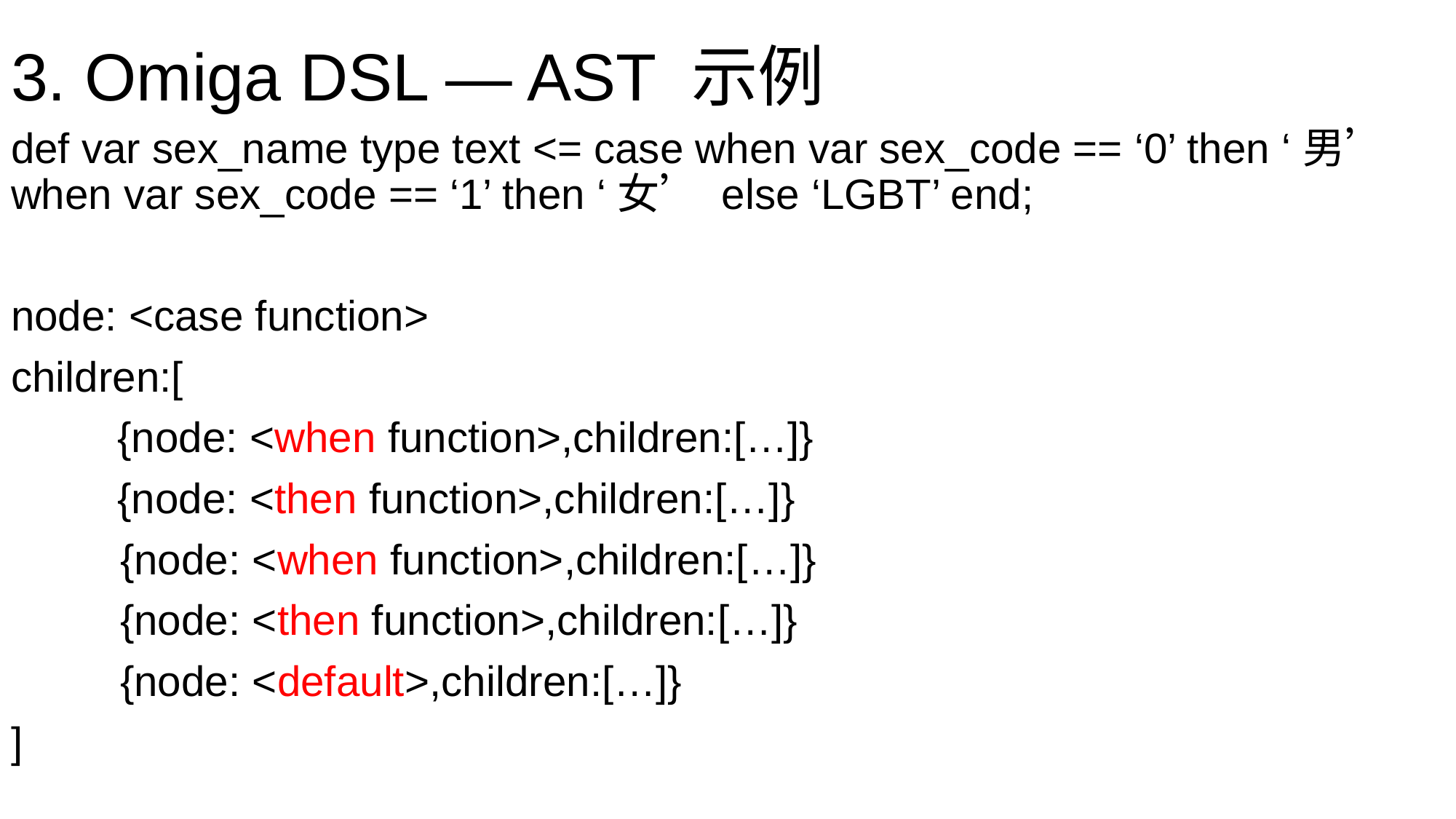

# 3. Omiga DSL — AST 示例
def var sex_name type text <= case when var sex_code == ‘0’ then ‘男’ when var sex_code == ‘1’ then ‘女’ else ‘LGBT’ end;

node: <case function>
children:[
         {node: <when function>,children:[…]}
         {node: <then function>,children:[…]}
	{node: <when function>,children:[…]}
	{node: <then function>,children:[…]}
	{node: <default>,children:[…]}
]